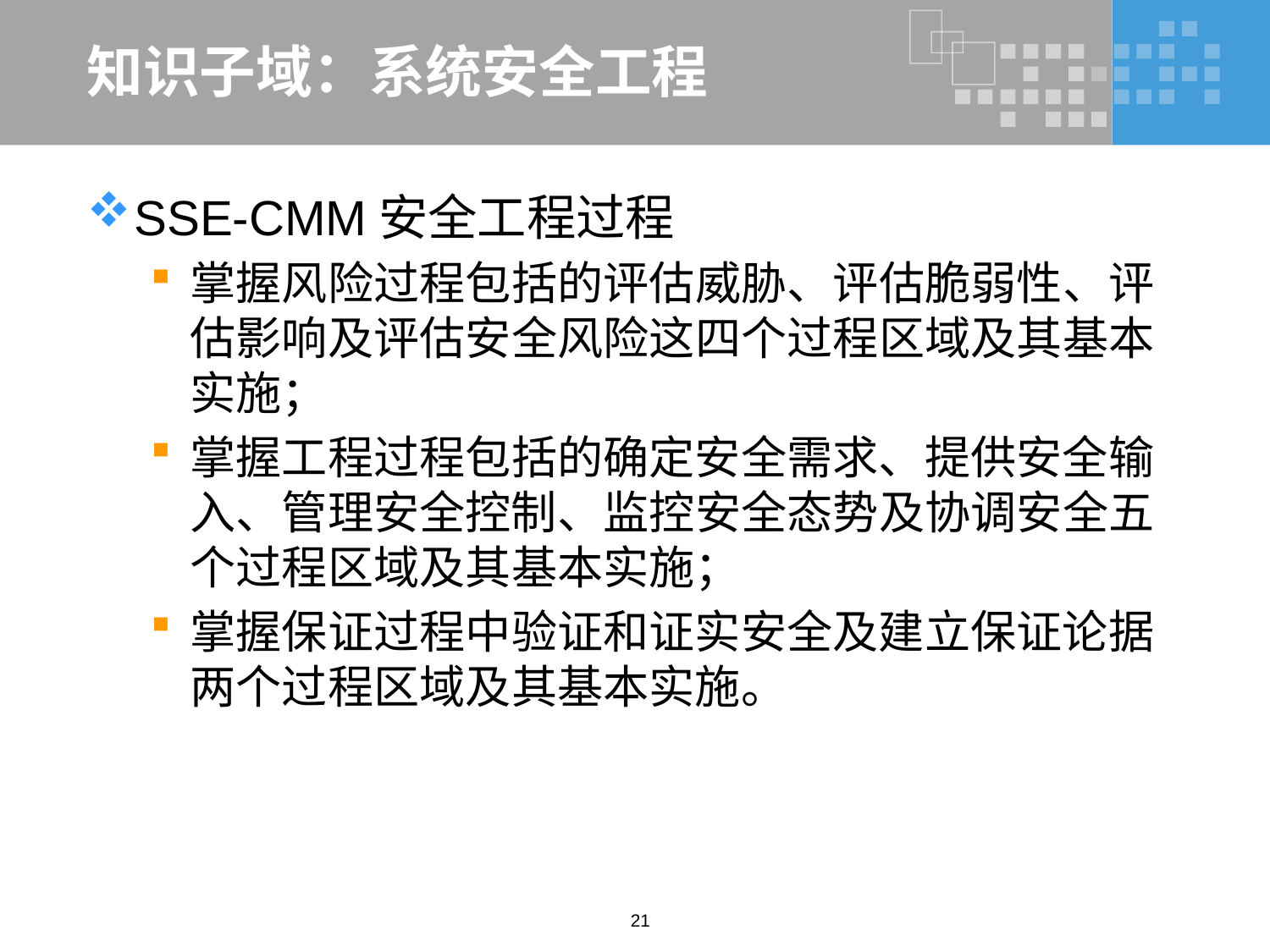

# 知识子域：系统安全工程
SSE-CMM安全工程过程
掌握风险过程包括的评估威胁、评估脆弱性、评估影响及评估安全风险这四个过程区域及其基本实施；
掌握工程过程包括的确定安全需求、提供安全输入、管理安全控制、监控安全态势及协调安全五个过程区域及其基本实施；
掌握保证过程中验证和证实安全及建立保证论据两个过程区域及其基本实施。

21